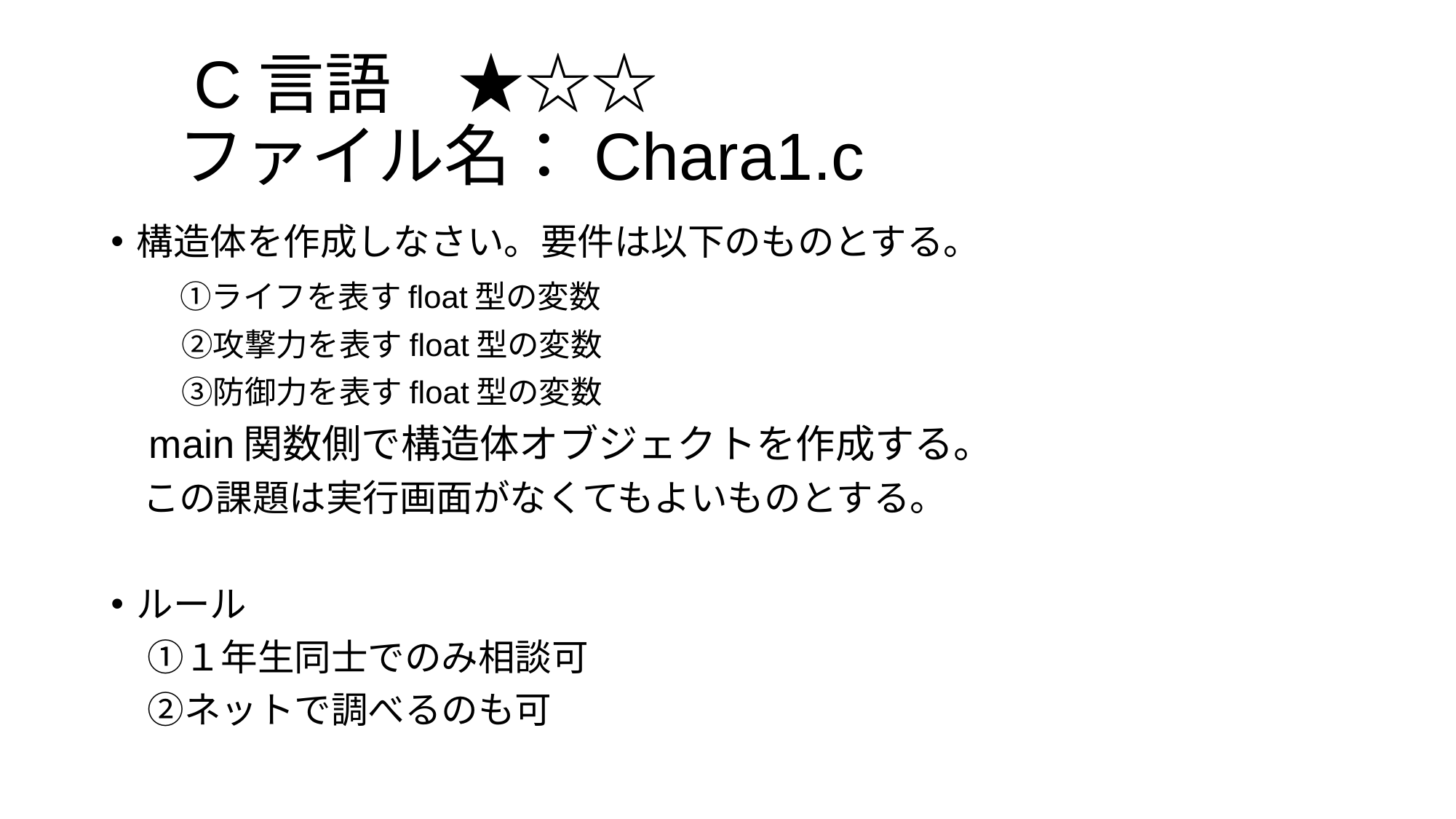

# C言語　★☆☆ 　ファイル名：Chara1.c
構造体を作成しなさい。要件は以下のものとする。
   　①ライフを表すfloat型の変数
　　 ②攻撃力を表すfloat型の変数
　　 ③防御力を表すfloat型の変数
　main関数側で構造体オブジェクトを作成する。
　この課題は実行画面がなくてもよいものとする。

ルール
　①１年生同士でのみ相談可
　②ネットで調べるのも可